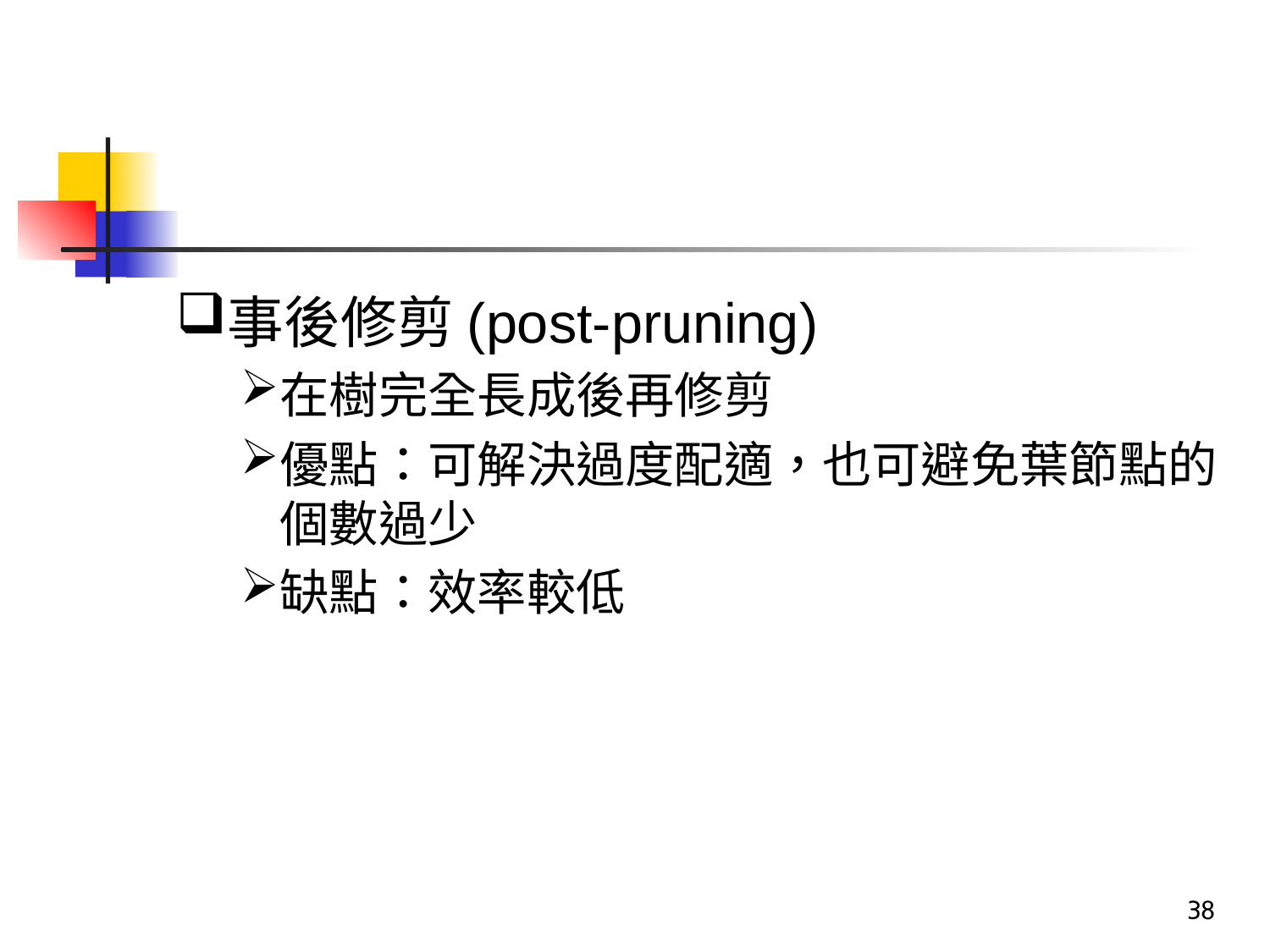

#
事後修剪(post-pruning)
在樹完全長成後再修剪
優點：可解決過度配適，也可避免葉節點的個數過少
缺點：效率較低
38